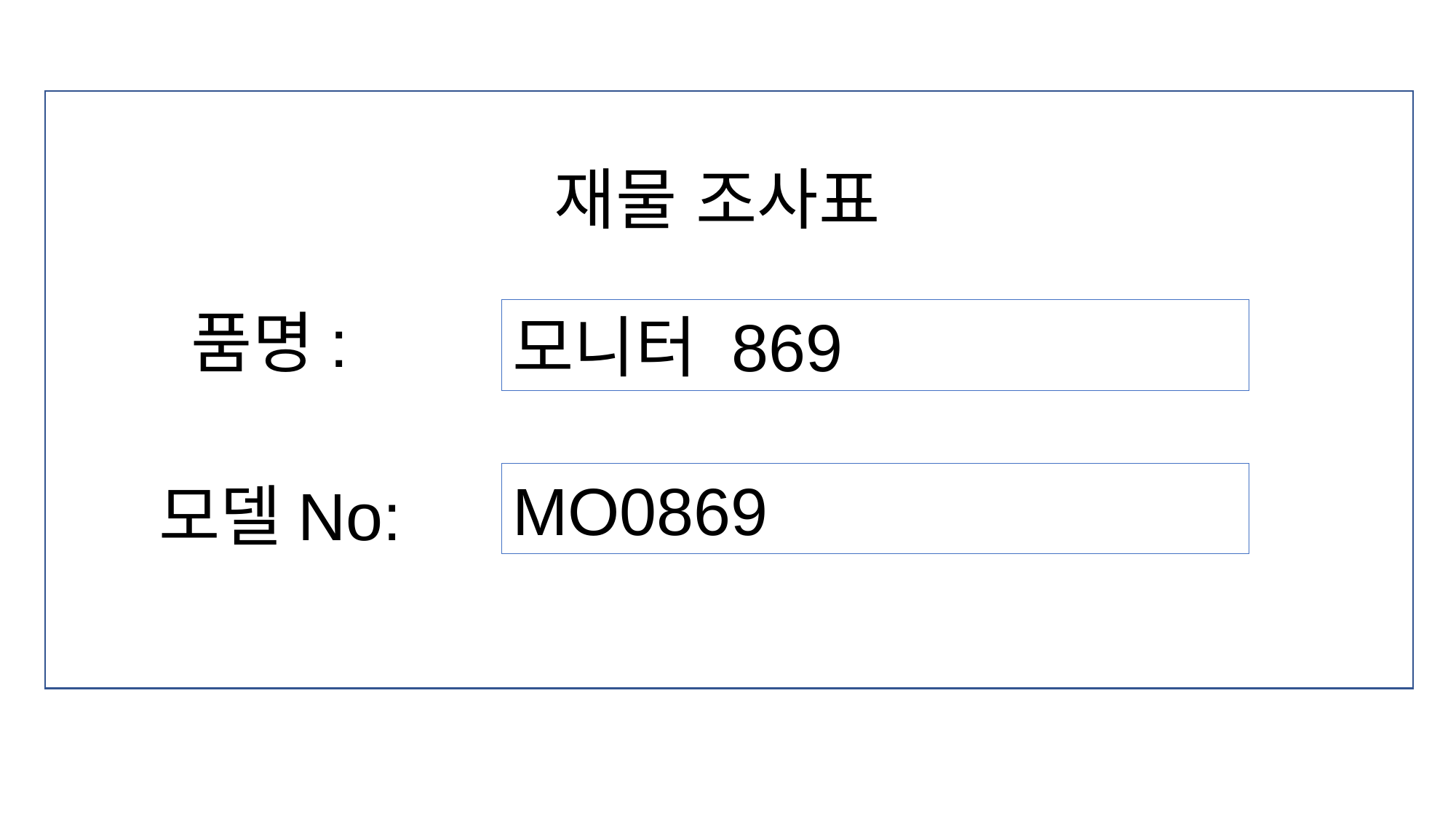

재물 조사표
품명:
모니터 869
MO0869
모델No: